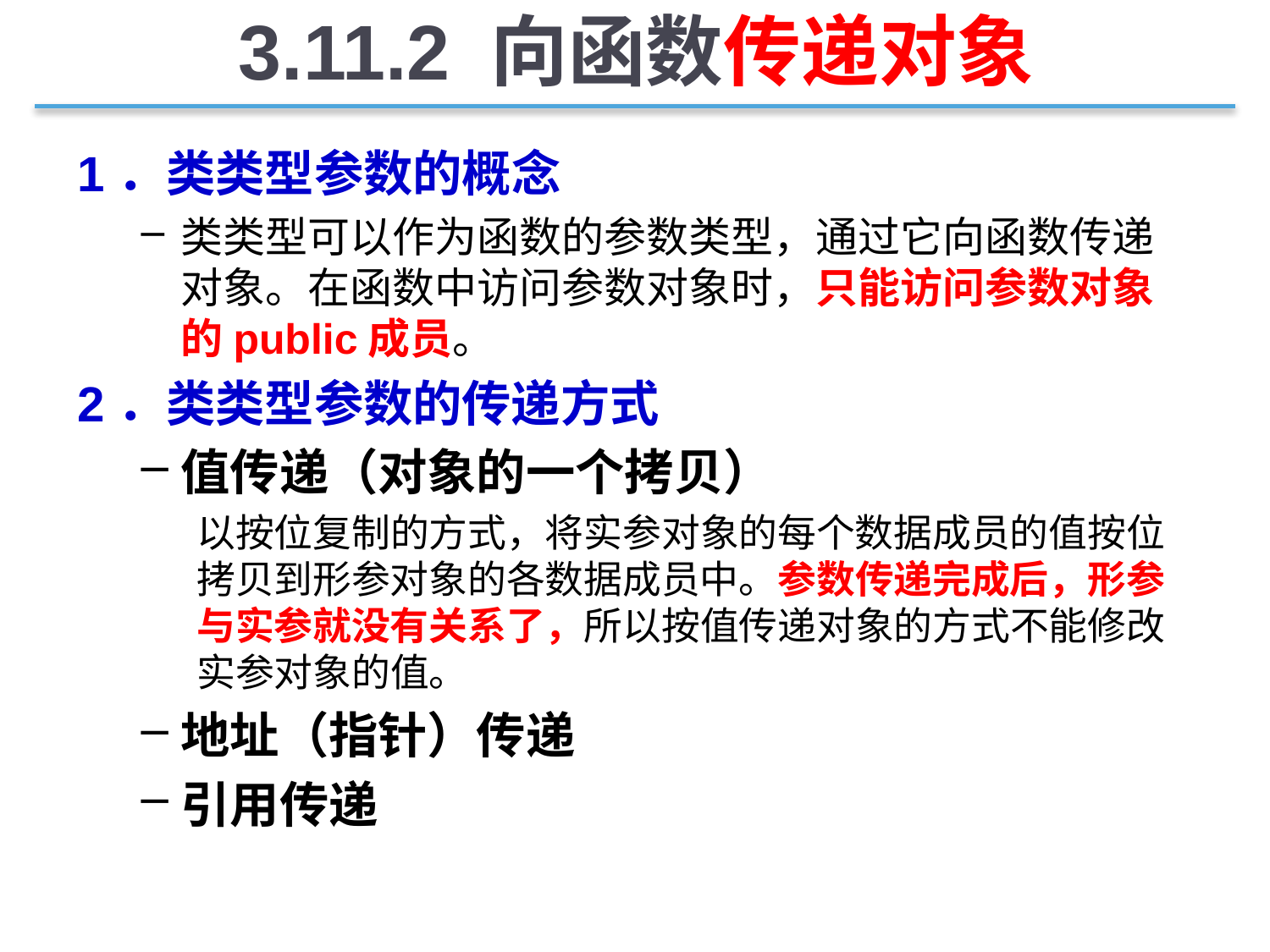

3.11.2 向函数传递对象
1．类类型参数的概念
类类型可以作为函数的参数类型，通过它向函数传递对象。在函数中访问参数对象时，只能访问参数对象的public成员。
2．类类型参数的传递方式
值传递（对象的一个拷贝）
以按位复制的方式，将实参对象的每个数据成员的值按位拷贝到形参对象的各数据成员中。参数传递完成后，形参与实参就没有关系了，所以按值传递对象的方式不能修改实参对象的值。
地址（指针）传递
引用传递